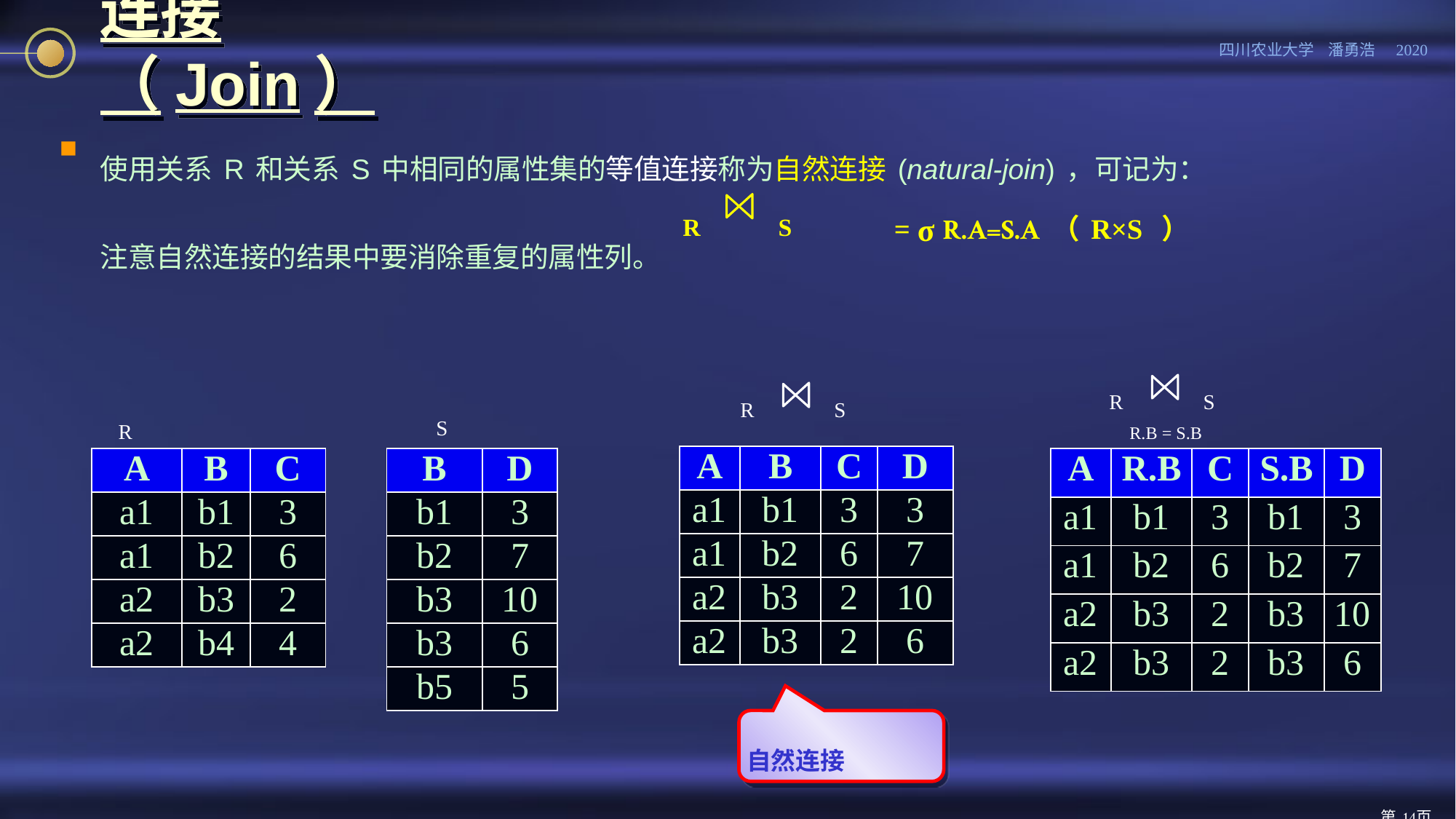

# 连接（Join）
使用关系R和关系S中相同的属性集的等值连接称为自然连接(natural-join)，可记为：
	注意自然连接的结果中要消除重复的属性列。
= σ R.A=S.A（R×S ）
R
S

R
S

R.B = S.B
R
S

S
R
| A | B | C | D |
| --- | --- | --- | --- |
| a1 | b1 | 3 | 3 |
| a1 | b2 | 6 | 7 |
| a2 | b3 | 2 | 10 |
| a2 | b3 | 2 | 6 |
| A | B | C |
| --- | --- | --- |
| a1 | b1 | 3 |
| a1 | b2 | 6 |
| a2 | b3 | 2 |
| a2 | b4 | 4 |
| B | D |
| --- | --- |
| b1 | 3 |
| b2 | 7 |
| b3 | 10 |
| b3 | 6 |
| b5 | 5 |
| A | R.B | C | S.B | D |
| --- | --- | --- | --- | --- |
| a1 | b1 | 3 | b1 | 3 |
| a1 | b2 | 6 | b2 | 7 |
| a2 | b3 | 2 | b3 | 10 |
| a2 | b3 | 2 | b3 | 6 |
自然连接